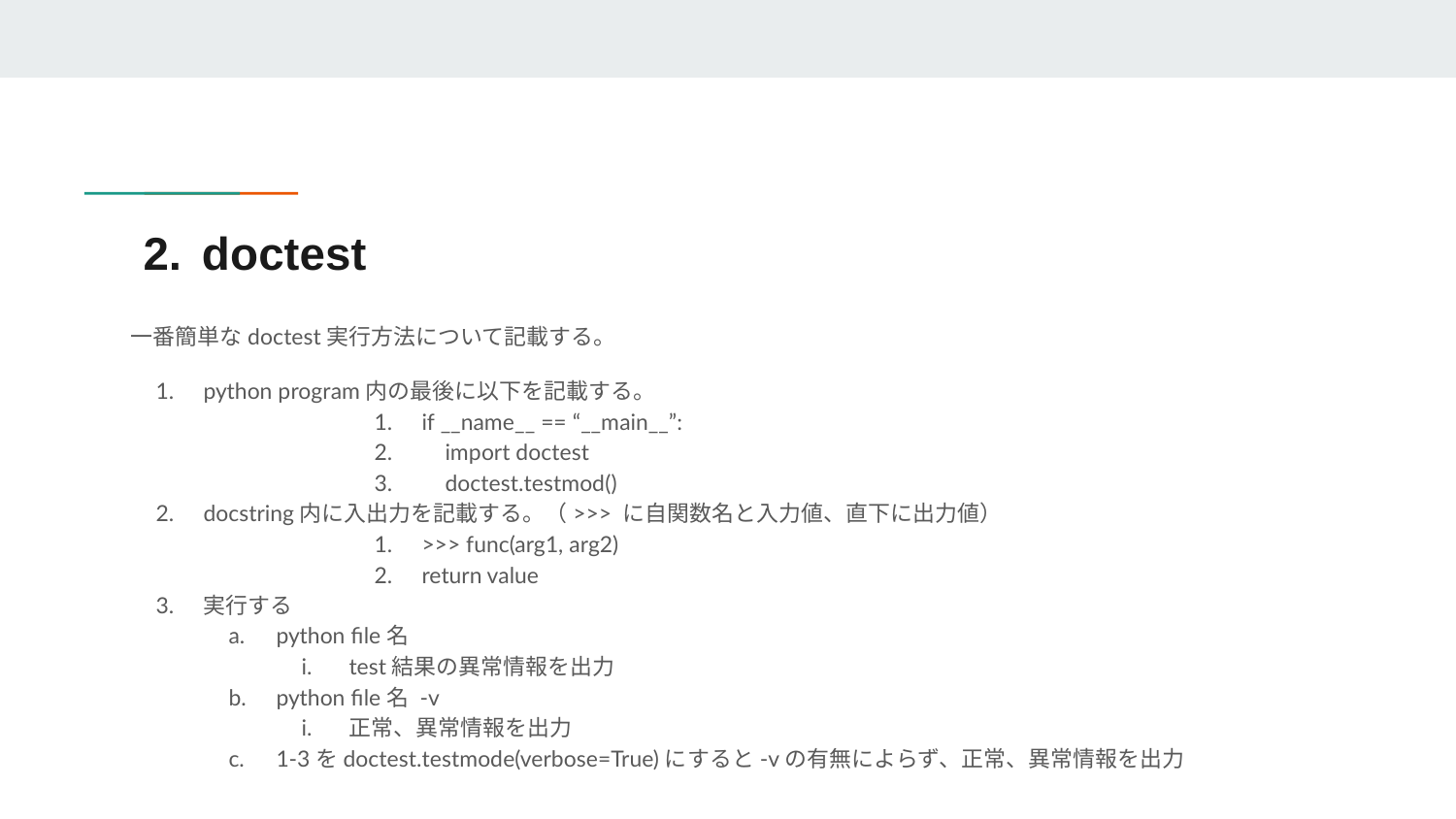

# doctest
一番簡単なdoctest実行方法について記載する。
python program内の最後に以下を記載する。
if __name__ == “__main__”:
    import doctest
    doctest.testmod()
docstring内に入出力を記載する。（>>> に自関数名と入力値、直下に出力値）
>>> func(arg1, arg2)
return value
実行する
python file名
test結果の異常情報を出力
python file名 -v
正常、異常情報を出力
1-3をdoctest.testmode(verbose=True)にすると-vの有無によらず、正常、異常情報を出力